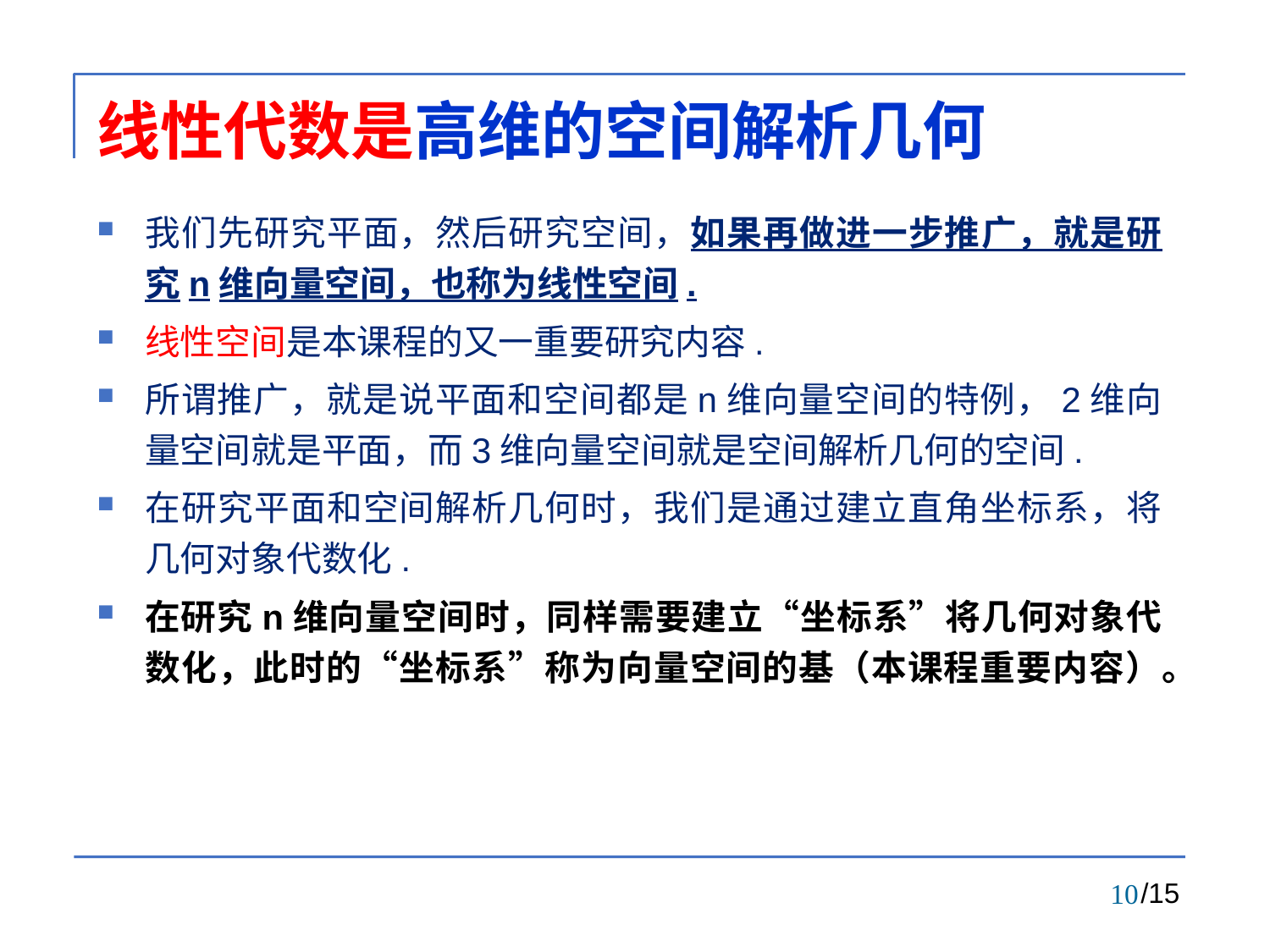

# 线性代数是高维的空间解析几何
我们先研究平面，然后研究空间，如果再做进一步推广，就是研究n维向量空间，也称为线性空间.
线性空间是本课程的又一重要研究内容.
所谓推广，就是说平面和空间都是n维向量空间的特例，2维向量空间就是平面，而3维向量空间就是空间解析几何的空间.
在研究平面和空间解析几何时，我们是通过建立直角坐标系，将几何对象代数化.
在研究n维向量空间时，同样需要建立“坐标系”将几何对象代数化，此时的“坐标系”称为向量空间的基（本课程重要内容）。

10